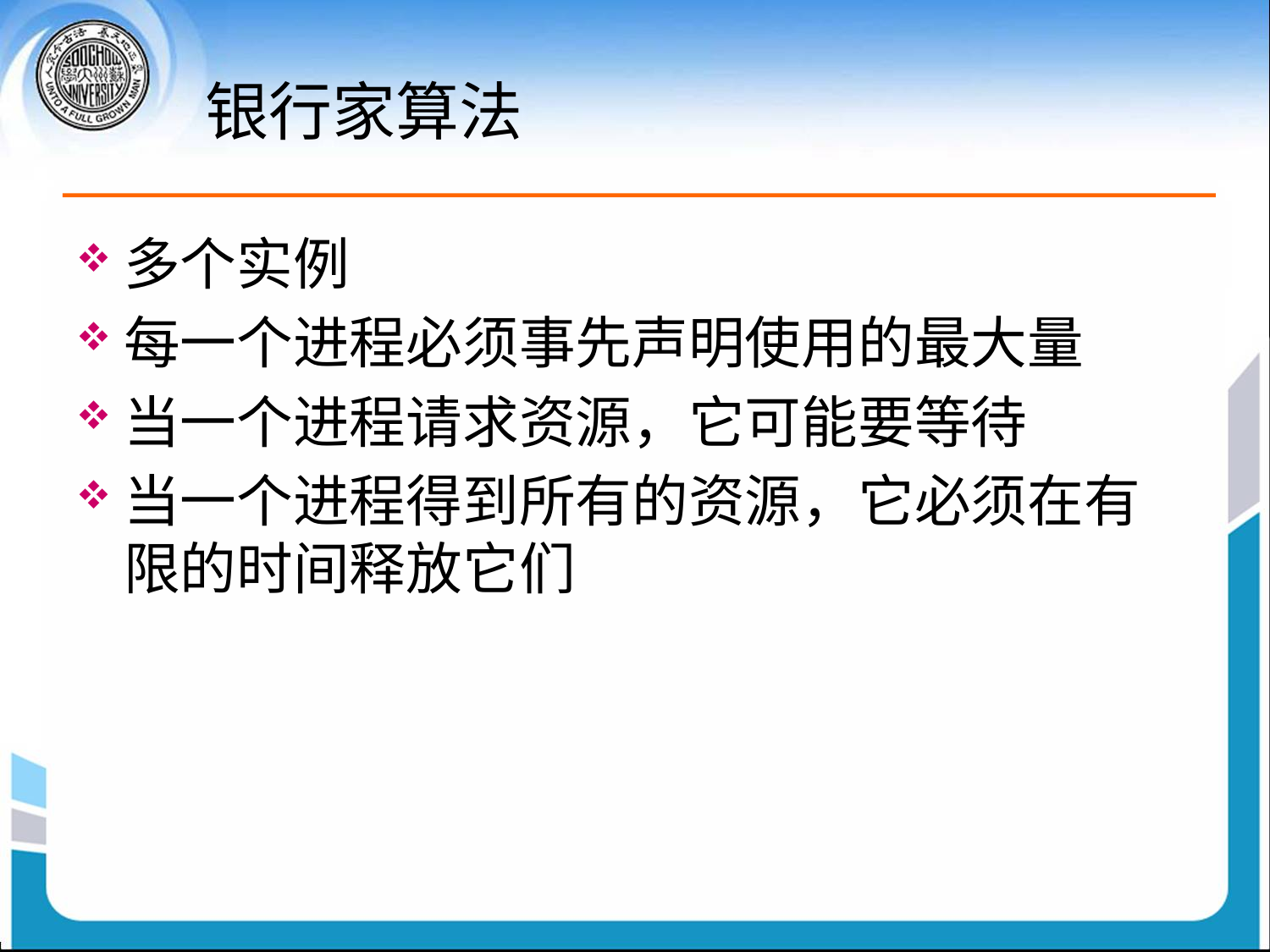

# 银行家算法
多个实例
每一个进程必须事先声明使用的最大量
当一个进程请求资源，它可能要等待
当一个进程得到所有的资源，它必须在有限的时间释放它们